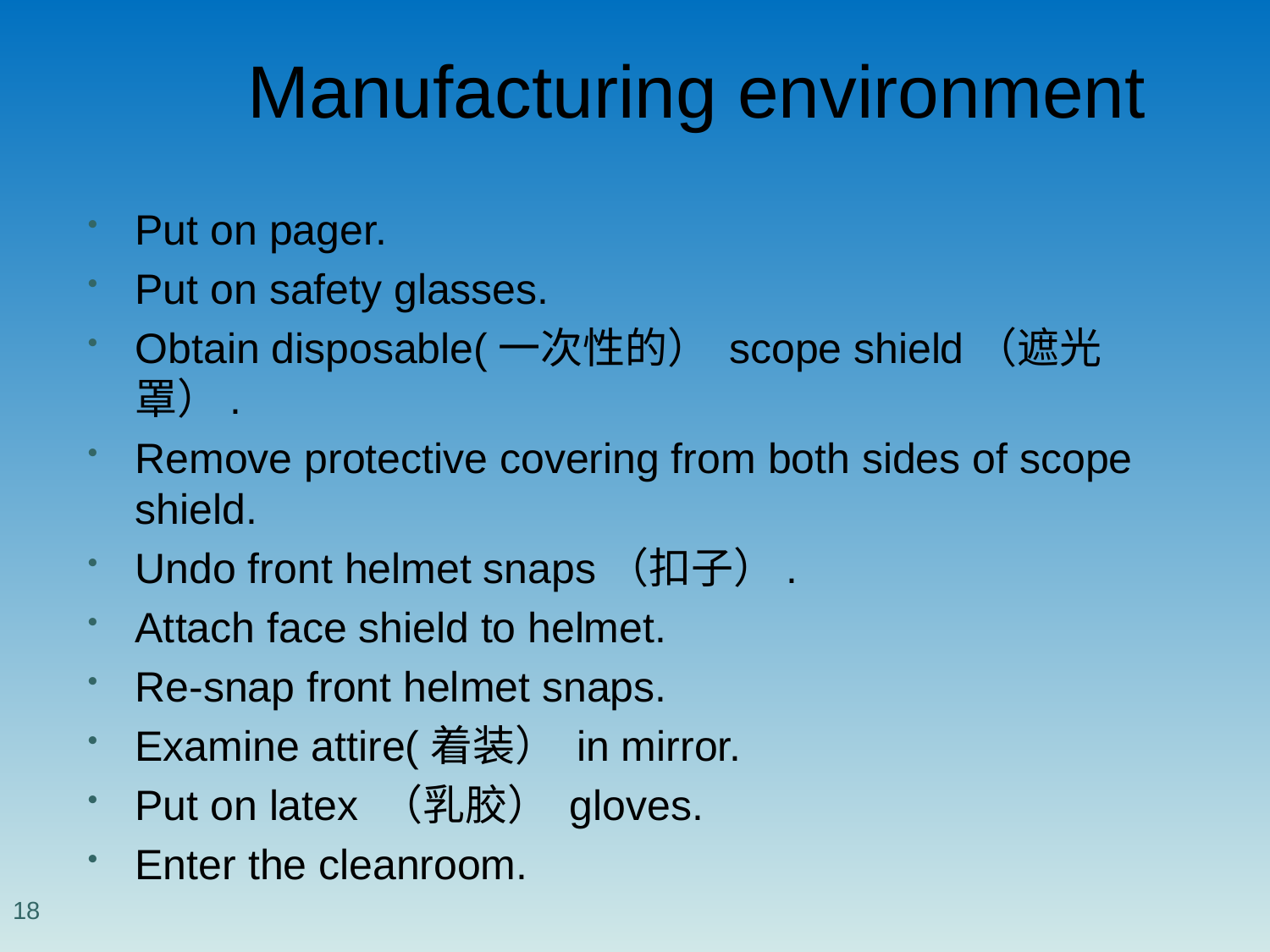

# Manufacturing environment
Put on pager.
Put on safety glasses.
Obtain disposable(一次性的） scope shield（遮光罩）.
Remove protective covering from both sides of scope shield.
Undo front helmet snaps（扣子）.
Attach face shield to helmet.
Re-snap front helmet snaps.
Examine attire(着装） in mirror.
Put on latex （乳胶） gloves.
Enter the cleanroom.

18